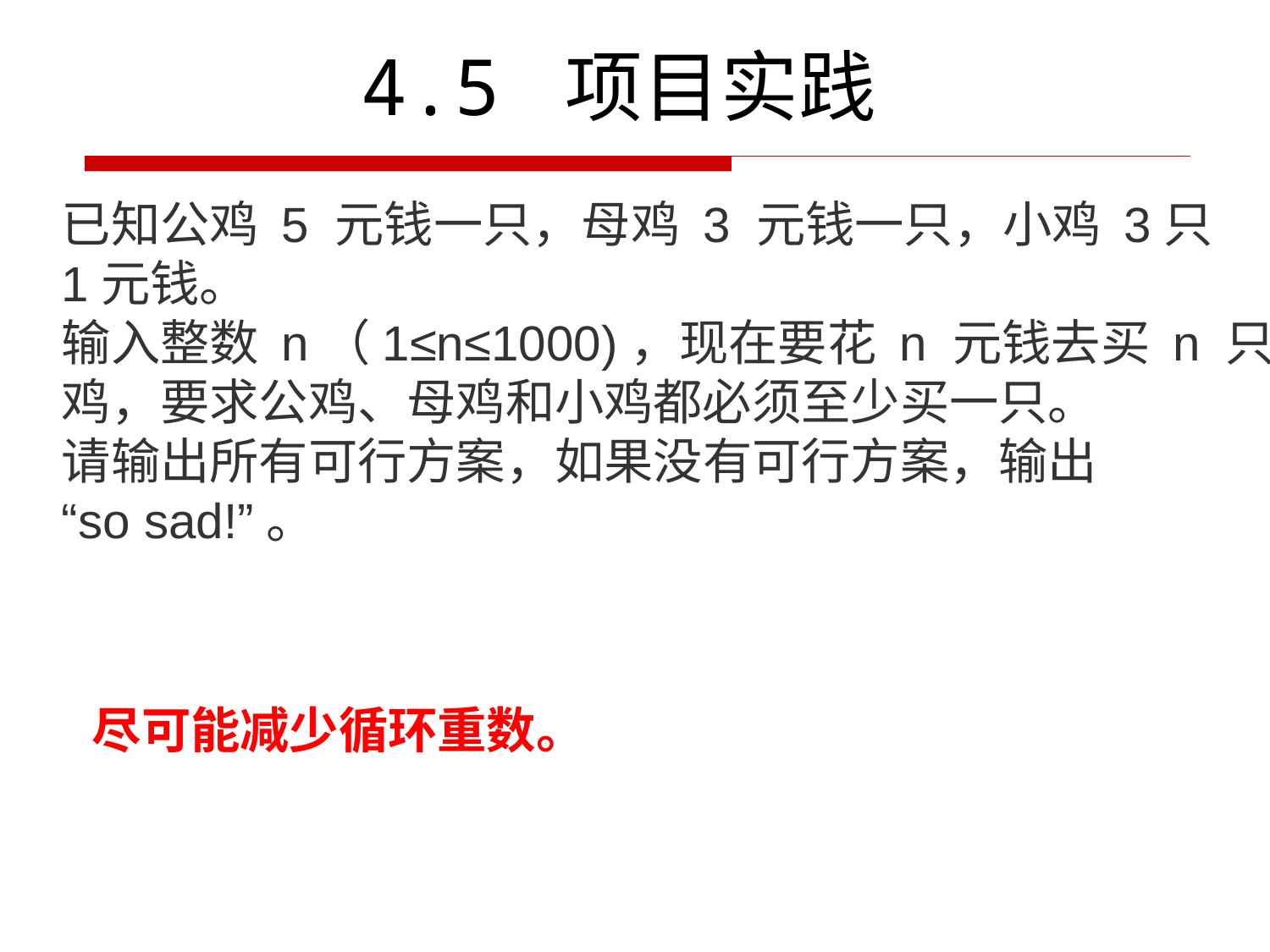

# 4.5 项目实践
已知公鸡 5 元钱一只，母鸡 3 元钱一只，小鸡 3只
1元钱。
输入整数 n（1≤n≤1000)，现在要花 n 元钱去买 n 只
鸡，要求公鸡、母鸡和小鸡都必须至少买一只。
请输出所有可行方案，如果没有可行方案，输出
“so sad!”。

尽可能减少循环重数。
101